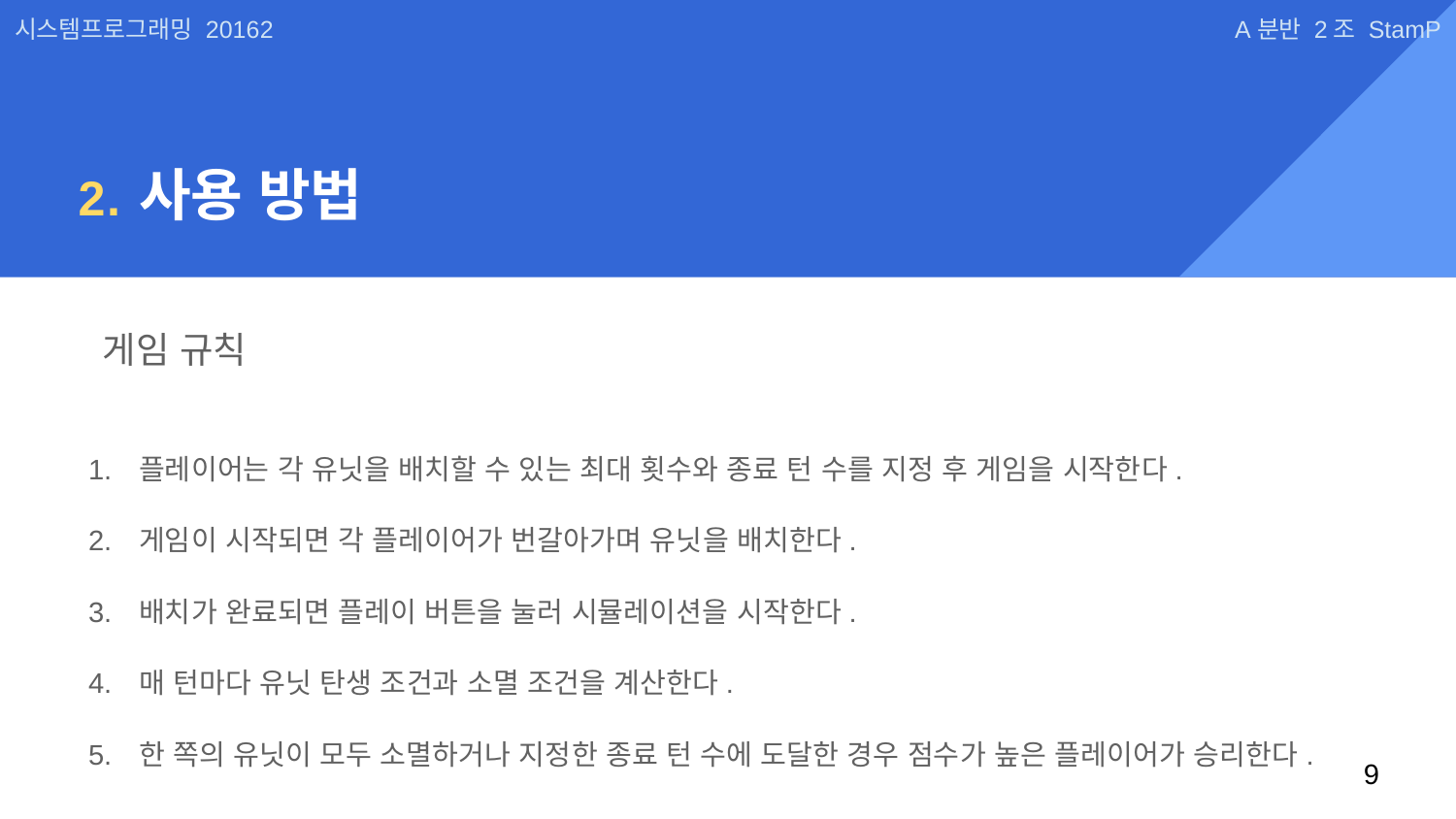

# 사용 방법
게임 규칙
플레이어는 각 유닛을 배치할 수 있는 최대 횟수와 종료 턴 수를 지정 후 게임을 시작한다.
게임이 시작되면 각 플레이어가 번갈아가며 유닛을 배치한다.
배치가 완료되면 플레이 버튼을 눌러 시뮬레이션을 시작한다.
매 턴마다 유닛 탄생 조건과 소멸 조건을 계산한다.
한 쪽의 유닛이 모두 소멸하거나 지정한 종료 턴 수에 도달한 경우 점수가 높은 플레이어가 승리한다.
9